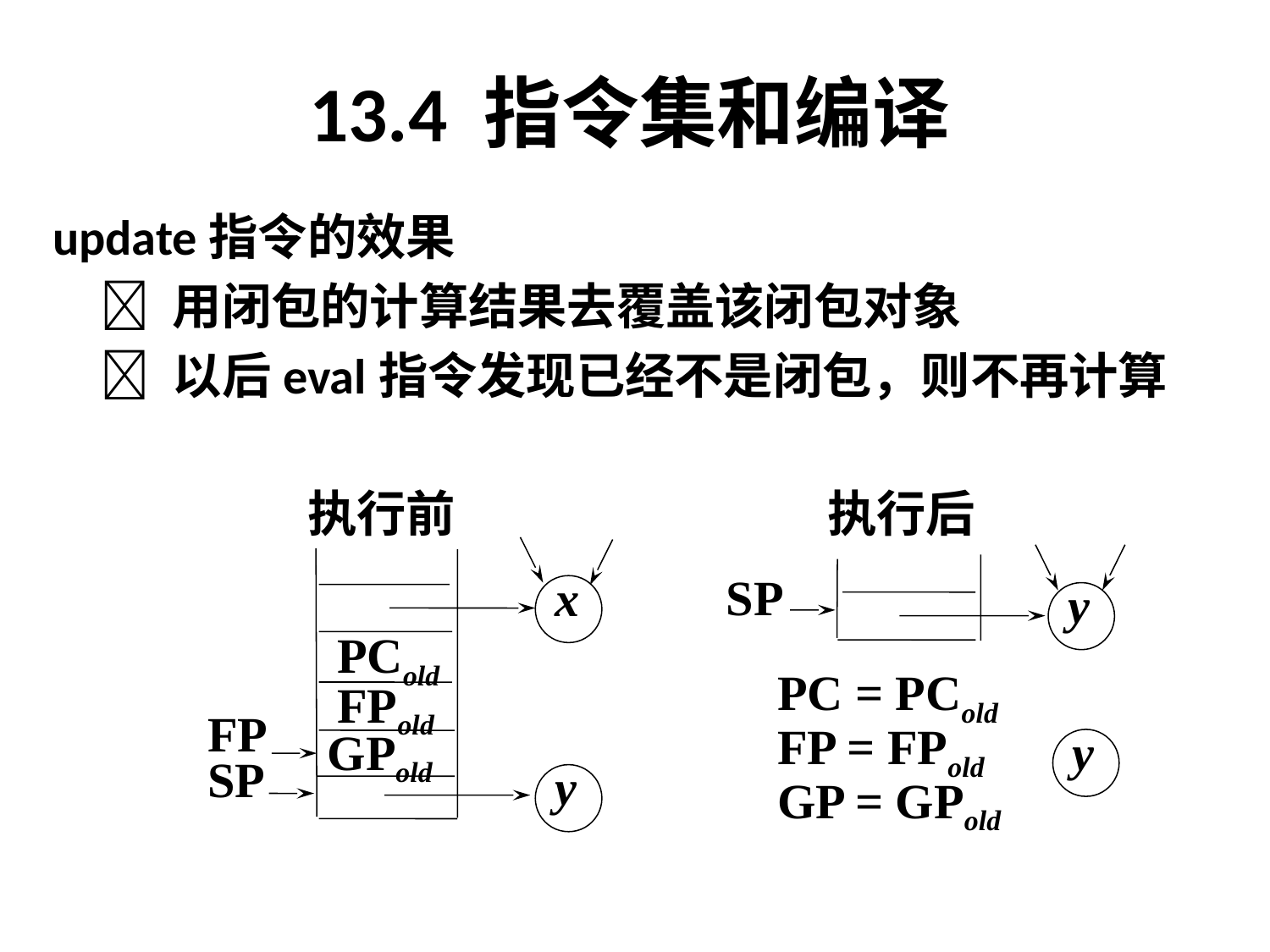

# 13.4 指令集和编译
update指令的效果
	− 用闭包的计算结果去覆盖该闭包对象
	− 以后eval指令发现已经不是闭包，则不再计算
执行前

x

PCold

FPold

FP
GPold

SP

y

执行后

SP
y

PC = PCold
FP = FPold
GP = GPold
y